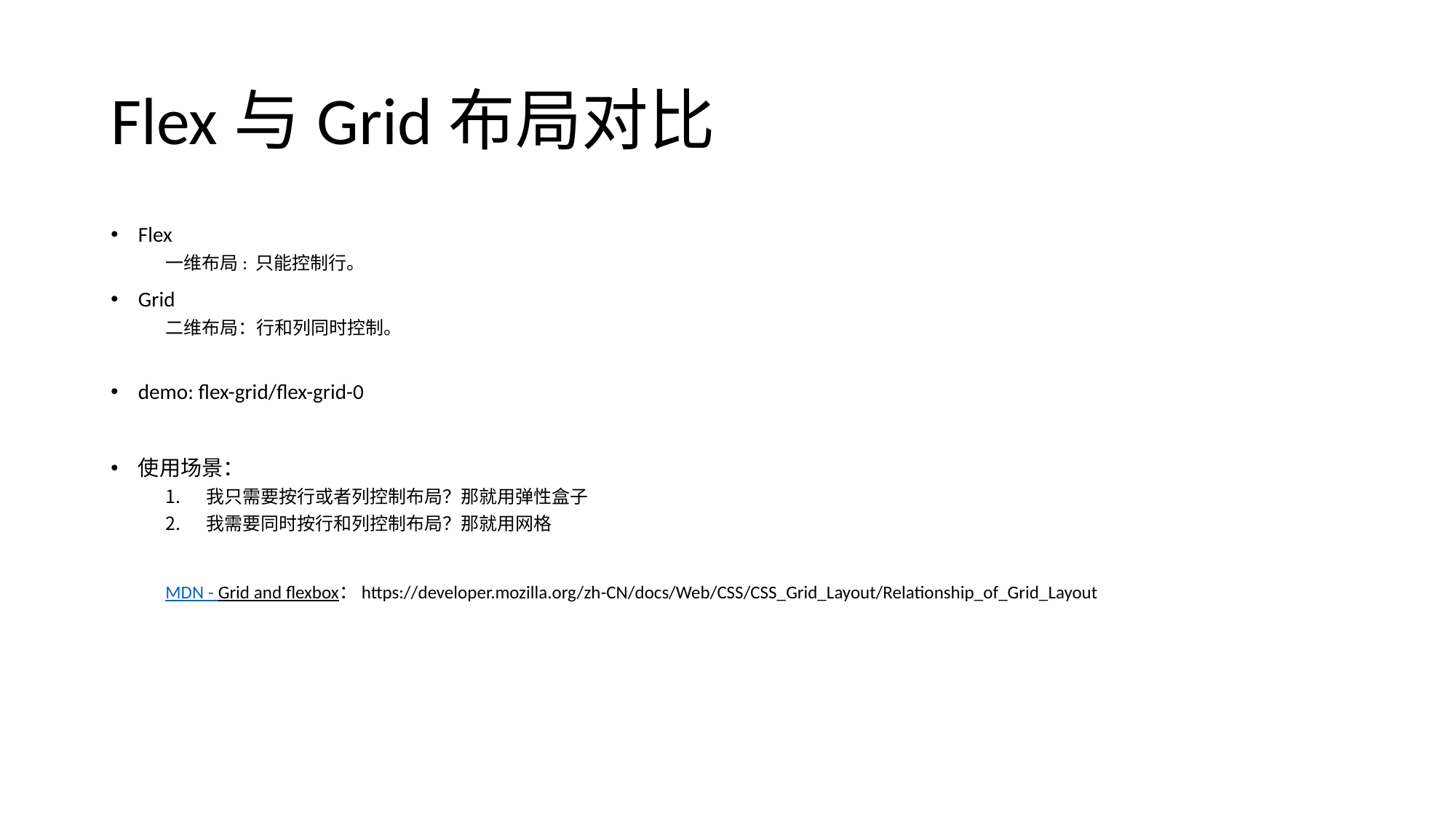

# Flex与Grid布局对比
Flex
一维布局: 只能控制行。
Grid
二维布局：行和列同时控制。

demo: flex-grid/flex-grid-0

使用场景：
我只需要按行或者列控制布局？那就用弹性盒子
我需要同时按行和列控制布局？那就用网格

MDN - Grid and flexbox：https://developer.mozilla.org/zh-CN/docs/Web/CSS/CSS_Grid_Layout/Relationship_of_Grid_Layout